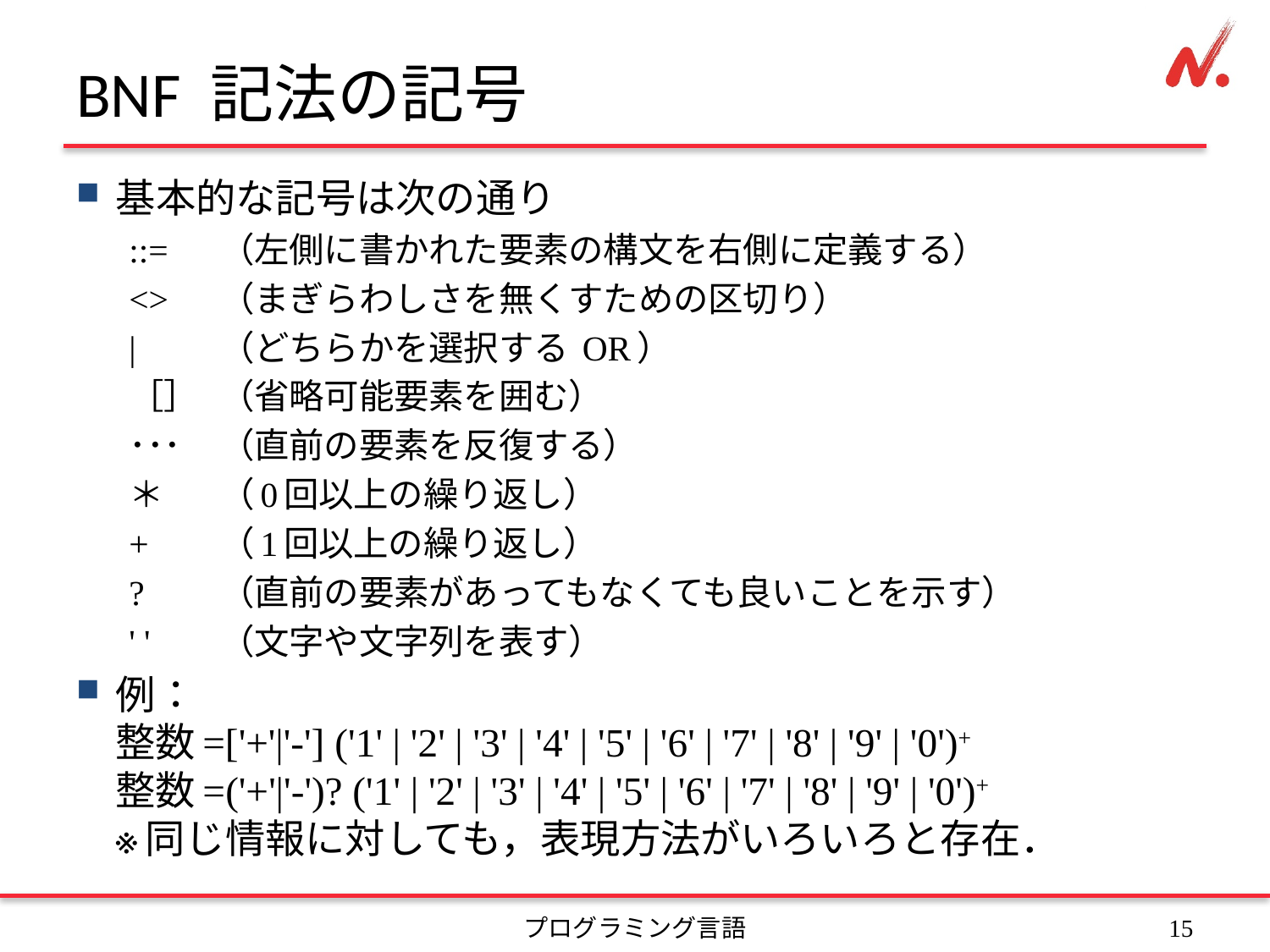

# BNF 記法の記号
基本的な記号は次の通り
::=	（左側に書かれた要素の構文を右側に定義する）
<>	（まぎらわしさを無くすための区切り）
|	（どちらかを選択する OR）
［］	（省略可能要素を囲む）
･･･	（直前の要素を反復する）
＊	（0回以上の繰り返し）
+	（1回以上の繰り返し）
?	（直前の要素があってもなくても良いことを示す）
' '	（文字や文字列を表す）
例：
整数=['+'|'-'] ('1' | '2' | '3' | '4' | '5' | '6' | '7' | '8' | '9' | '0')+
整数=('+'|'-')? ('1' | '2' | '3' | '4' | '5' | '6' | '7' | '8' | '9' | '0')+
※同じ情報に対しても，表現方法がいろいろと存在．
プログラミング言語
15